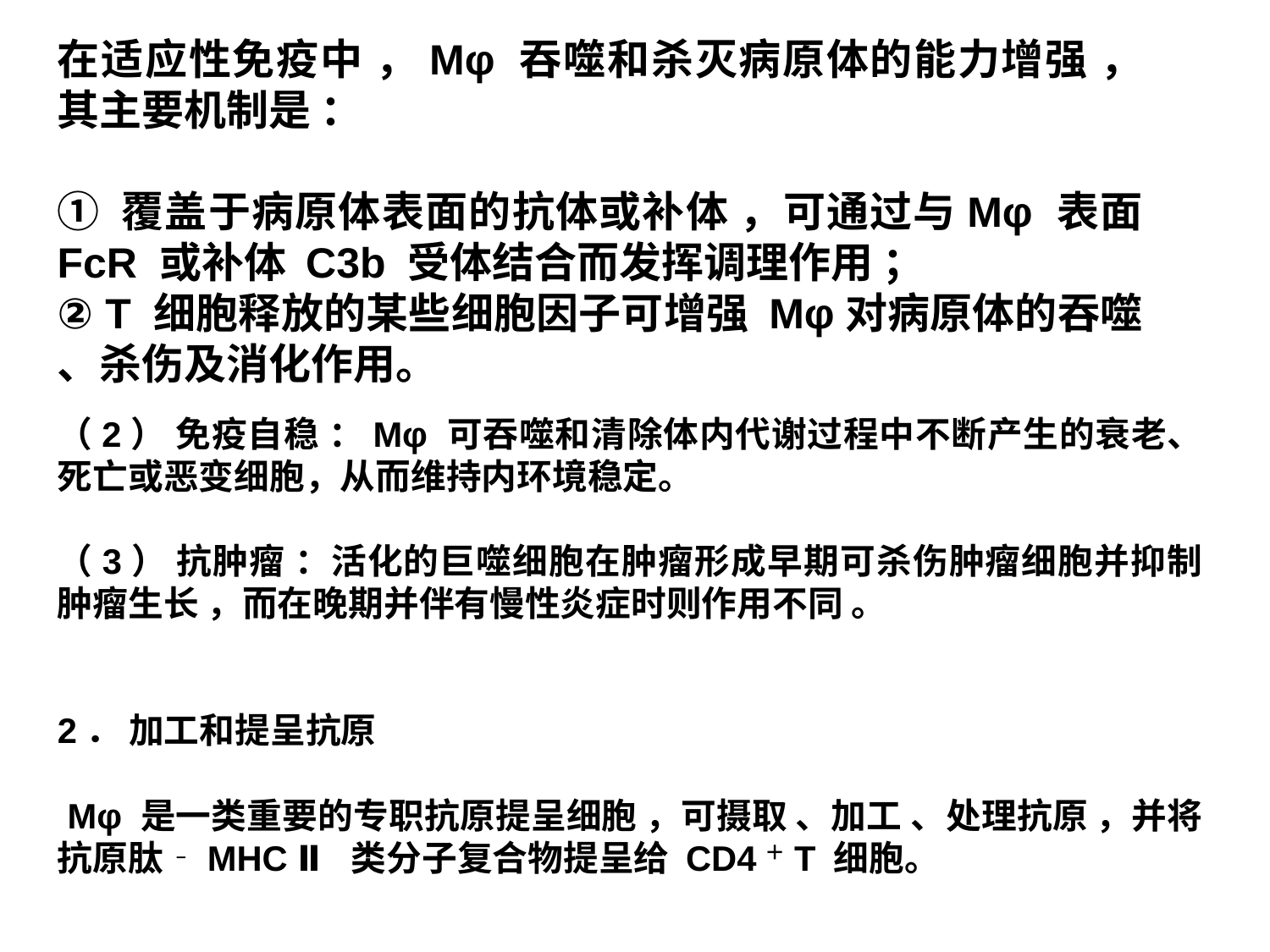

在适应性免疫中 ，Mφ 吞噬和杀灭病原体的能力增强 ，其主要机制是 ：

① 覆盖于病原体表面的抗体或补体 ，可通过与Mφ 表面 FcR 或补体 C3b 受体结合而发挥调理作用 ；
② T 细胞释放的某些细胞因子可增强 Mφ对病原体的吞噬 、杀伤及消化作用。
（2） 免疫自稳 ：Mφ 可吞噬和清除体内代谢过程中不断产生的衰老、死亡或恶变细胞，从而维持内环境稳定。

（3） 抗肿瘤 ：活化的巨噬细胞在肿瘤形成早期可杀伤肿瘤细胞并抑制肿瘤生长 ，而在晚期并伴有慢性炎症时则作用不同 。

2． 加工和提呈抗原

 Mφ 是一类重要的专职抗原提呈细胞 ，可摄取 、加工 、处理抗原 ，并将抗原肽‐MHC Ⅱ 类分子复合物提呈给 CD4＋T 细胞。